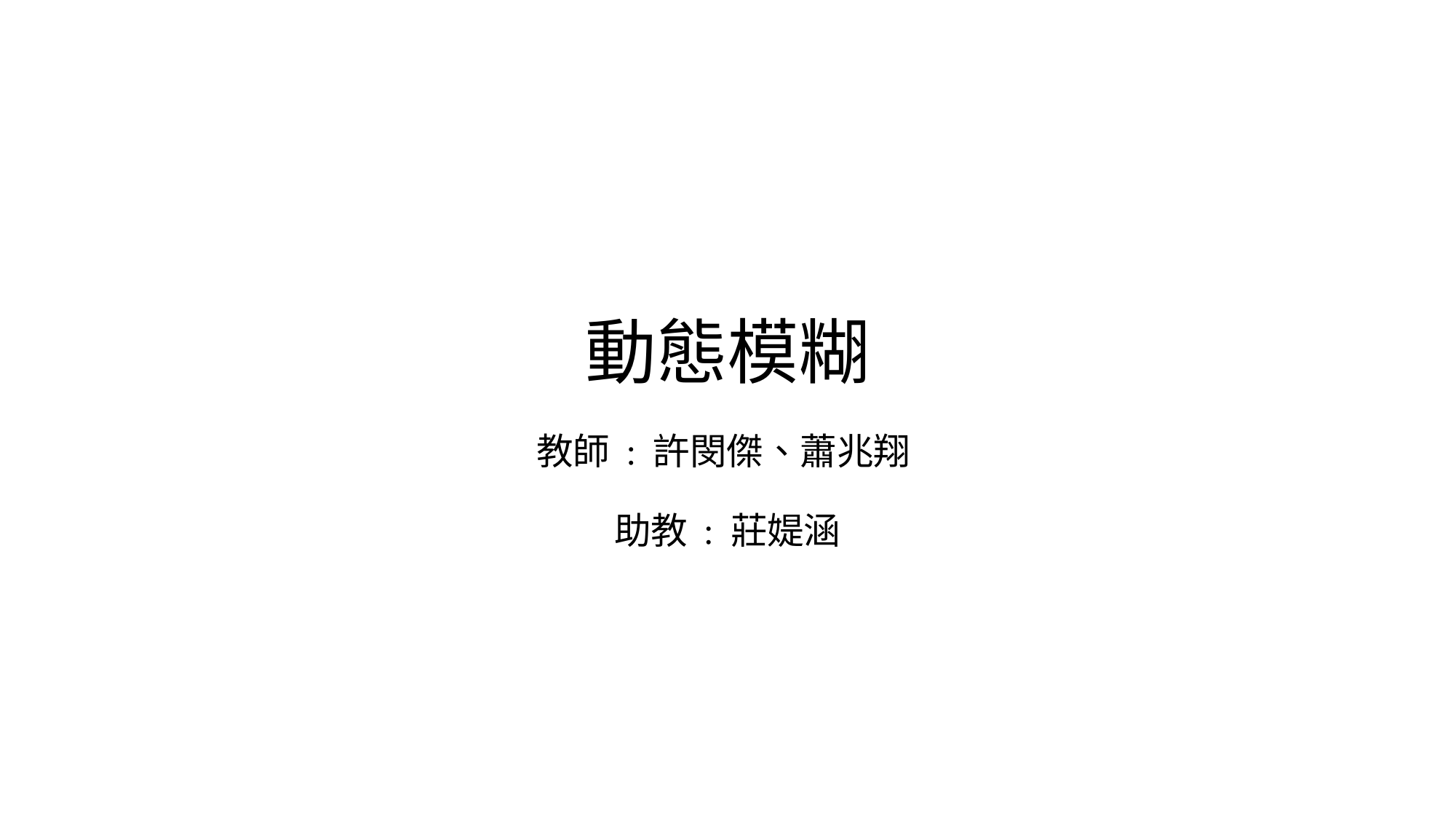

動態模糊
教師 : 許閔傑、蕭兆翔
助教 : 莊媞涵